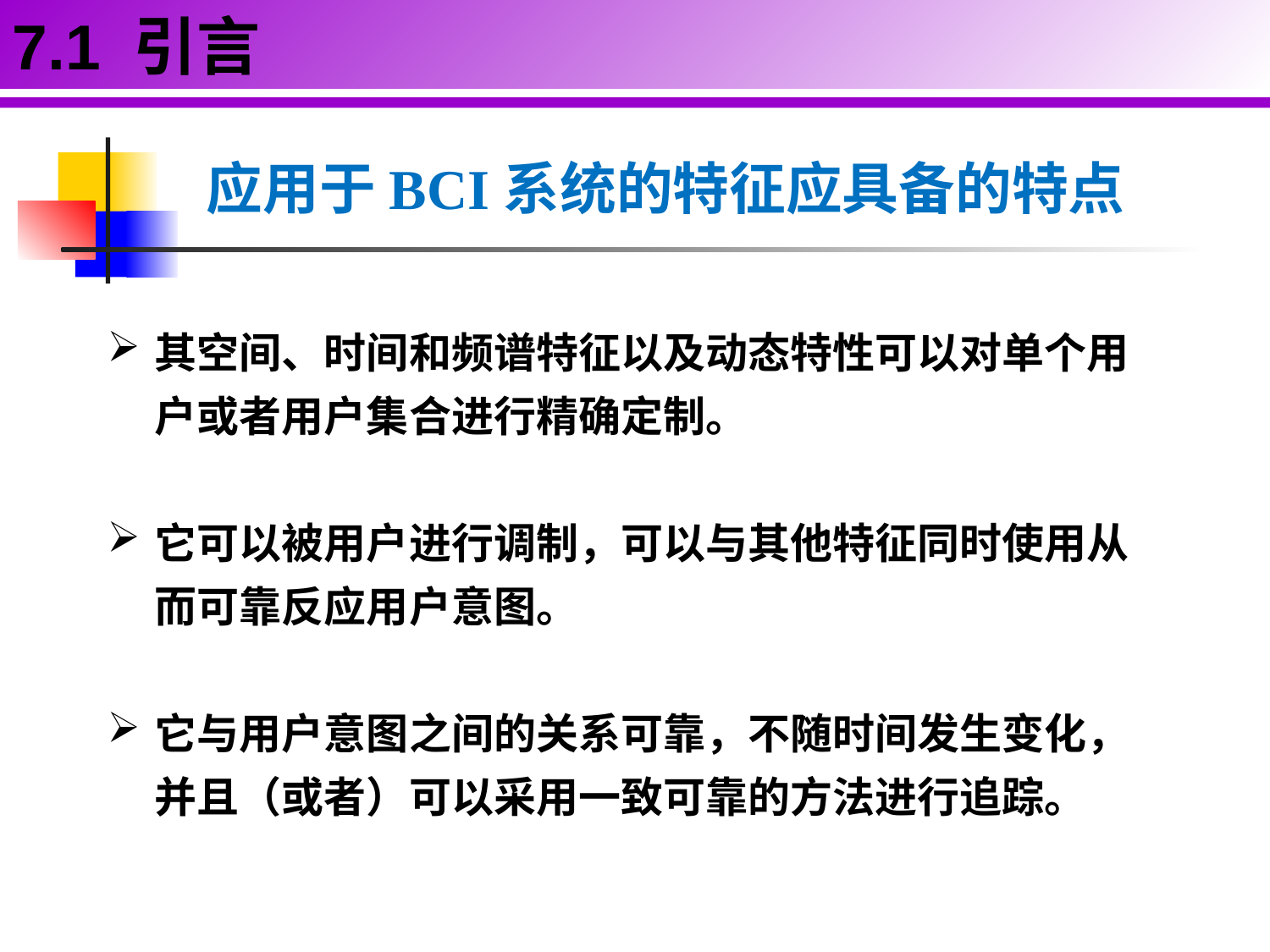

7.1 引言

应用于BCI系统的特征应具备的特点
其空间、时间和频谱特征以及动态特性可以对单个用户或者用户集合进行精确定制。

它可以被用户进行调制，可以与其他特征同时使用从而可靠反应用户意图。

它与用户意图之间的关系可靠，不随时间发生变化，并且（或者）可以采用一致可靠的方法进行追踪。